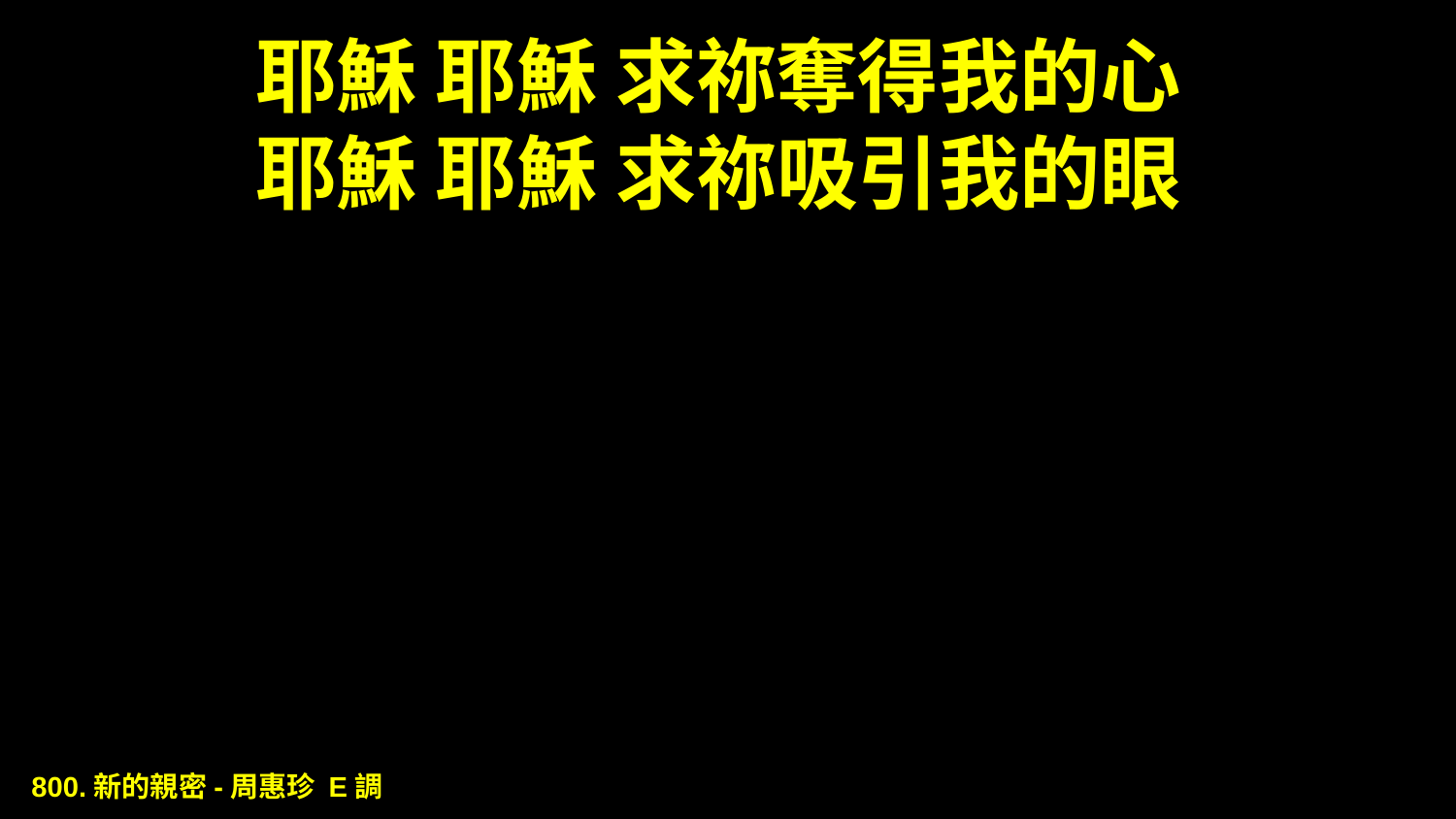

# 耶穌 耶穌 求祢奪得我的心 耶穌 耶穌 求祢吸引我的眼
800.新的親密-周惠珍 E調